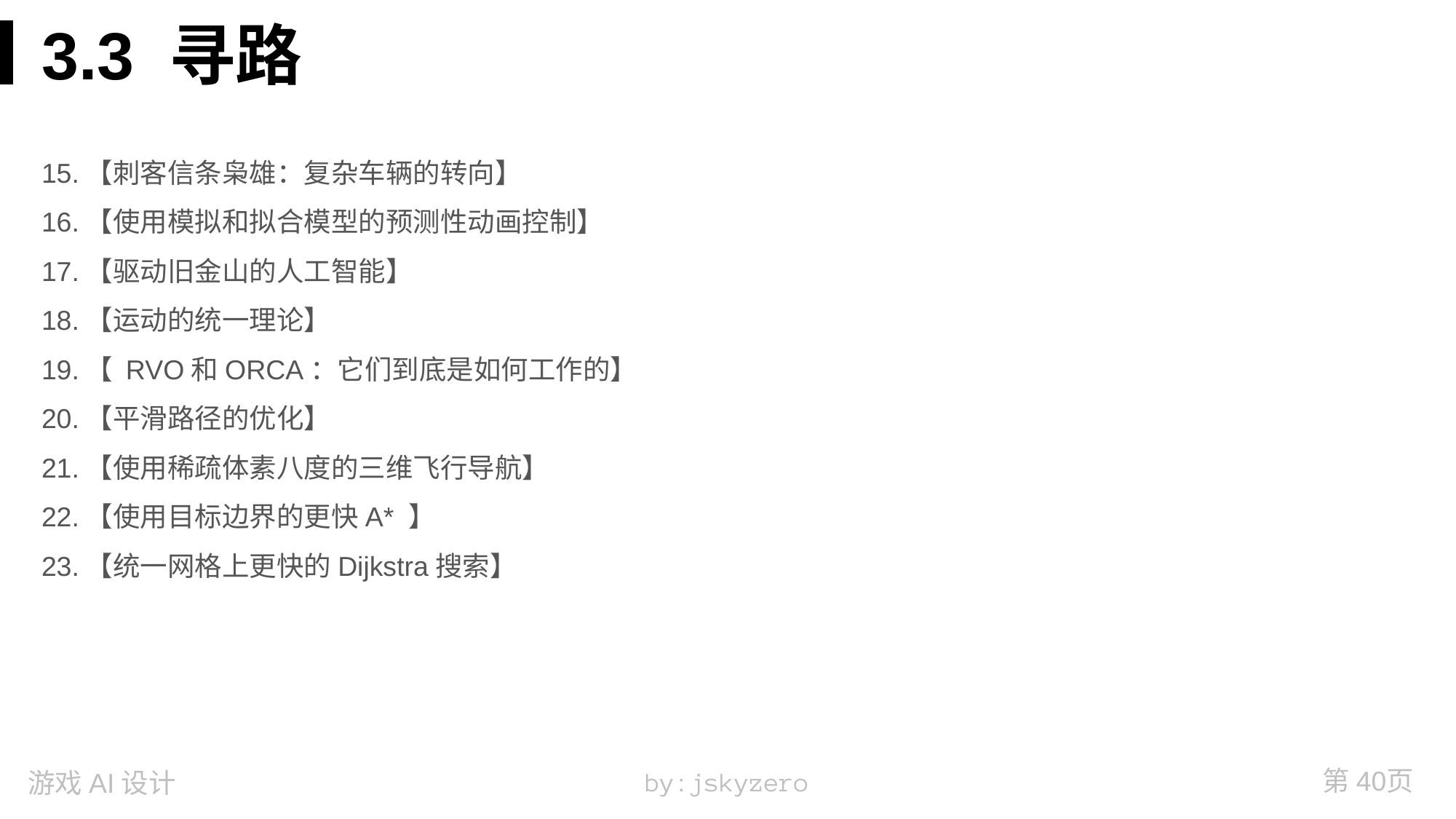

# 3.3 寻路
15.【刺客信条枭雄：复杂车辆的转向】
16.【使用模拟和拟合模型的预测性动画控制】
17.【驱动旧金山的人工智能】
18.【运动的统一理论】
19.【 RVO和ORCA：它们到底是如何工作的】
20.【平滑路径的优化】
21.【使用稀疏体素八度的三维飞行导航】
22.【使用目标边界的更快A* 】
23.【统一网格上更快的Dijkstra搜索】